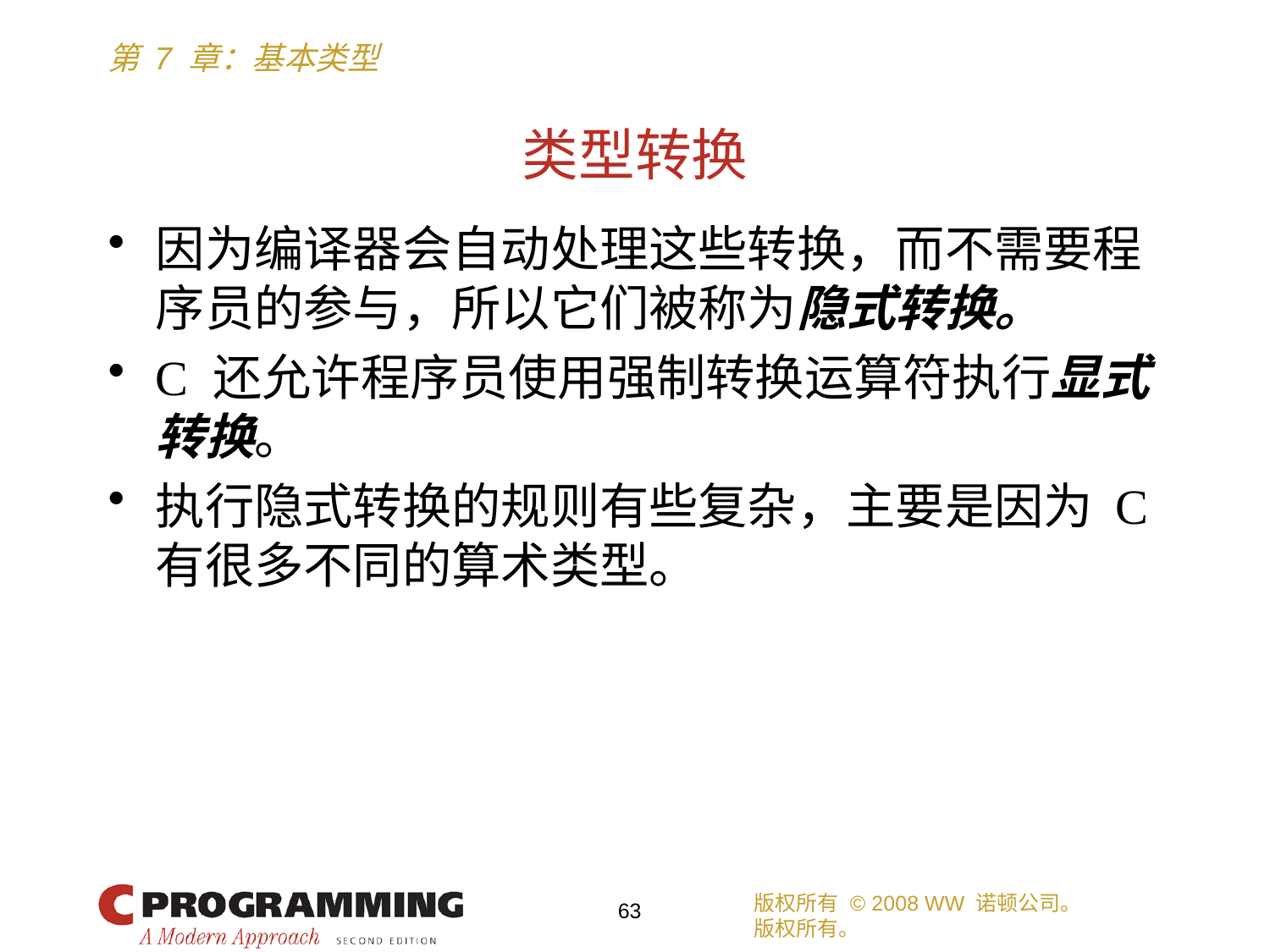

# 类型转换
因为编译器会自动处理这些转换，而不需要程序员的参与，所以它们被称为隐式转换。
C 还允许程序员使用强制转换运算符执行显式转换。
执行隐式转换的规则有些复杂，主要是因为 C 有很多不同的算术类型。
版权所有 © 2008 WW 诺顿公司。
版权所有。
63